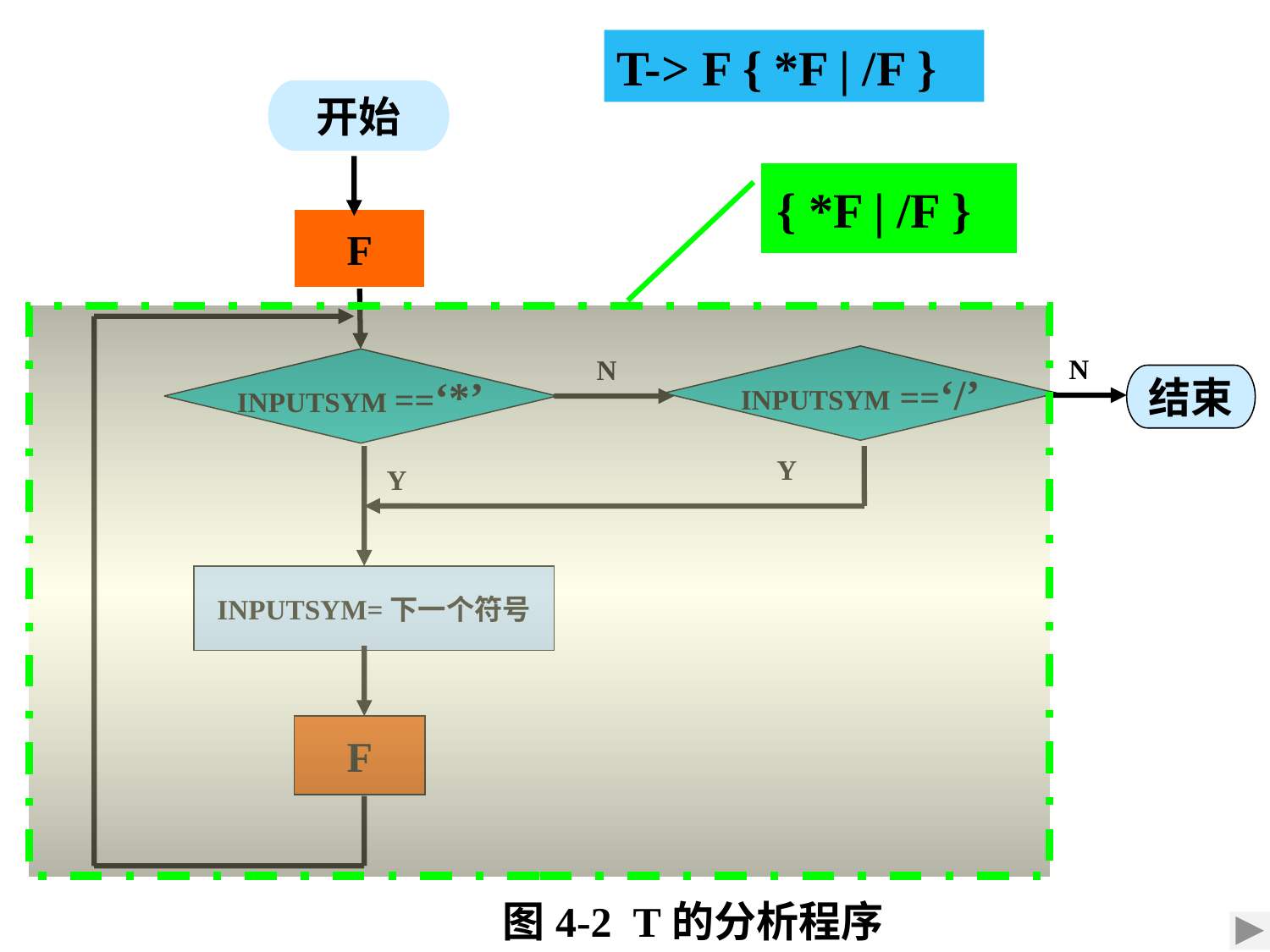

T-> F { *F | /F }
开始

F
{ *F | /F }
INPUTSYM ==‘*’

N
结束

N
INPUTSYM ==‘/’

Y
INPUTSYM=下一个符号
Y

F
图4-2  T的分析程序